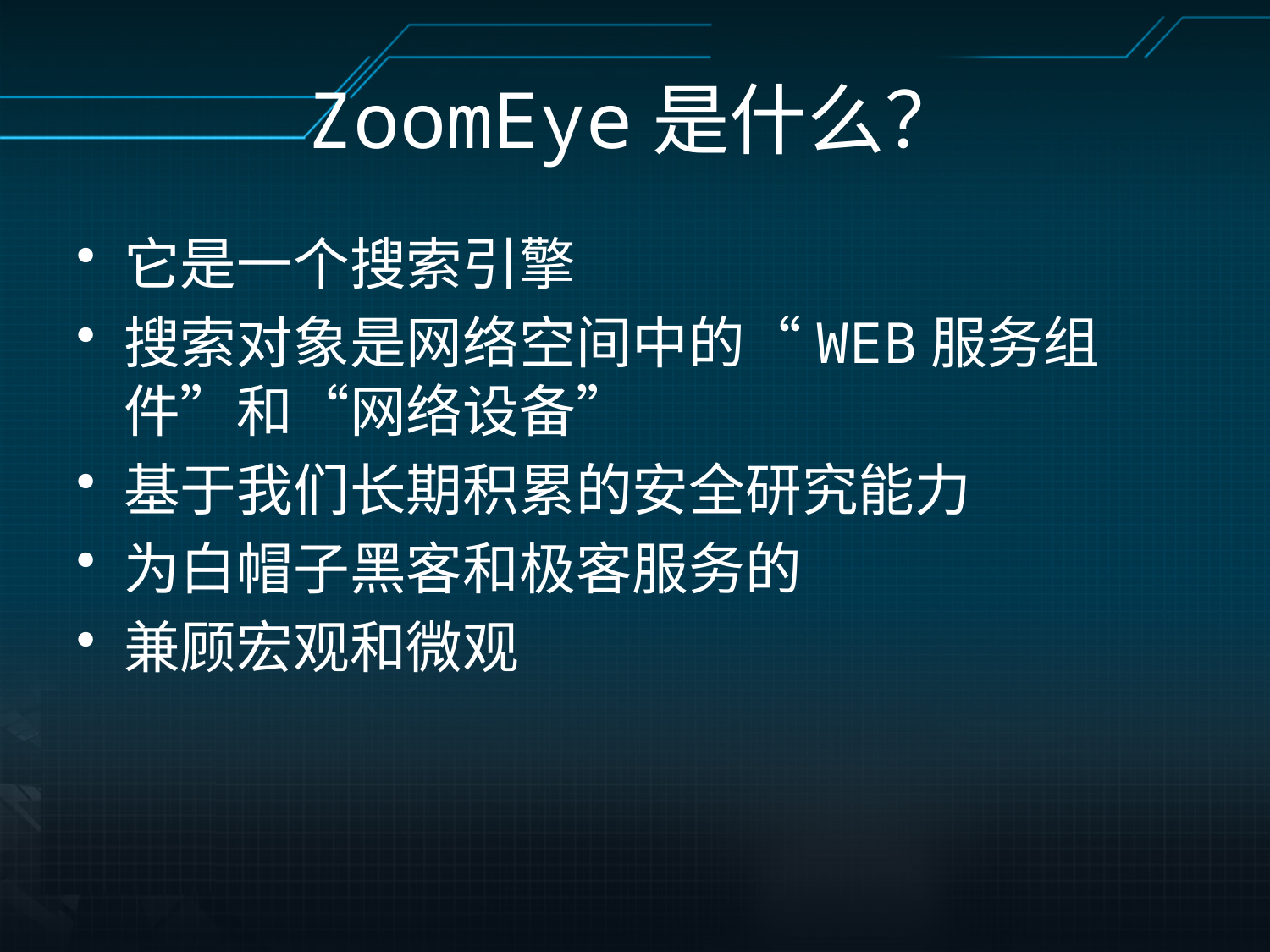

# ZoomEye是什么？
它是一个搜索引擎
搜索对象是网络空间中的“WEB服务组件”和“网络设备”
基于我们长期积累的安全研究能力
为白帽子黑客和极客服务的
兼顾宏观和微观